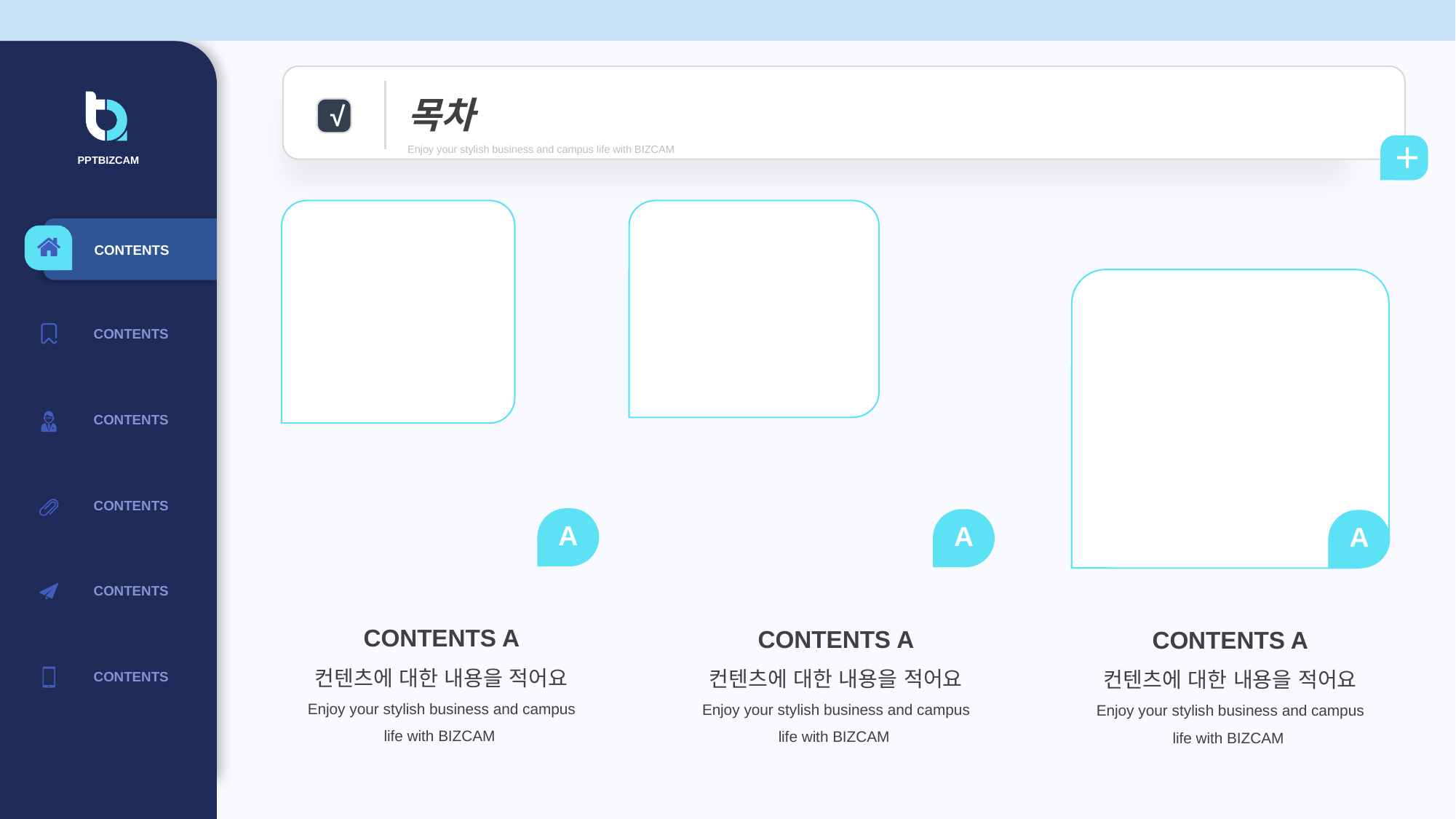

목차
Enjoy your stylish business and campus life with BIZCAM

√
+

PPTBIZCAM

| CONTENTS |
| --- |
| CONTENTS |
| CONTENTS |
| CONTENTS |
| CONTENTS |
| CONTENTS |
CONTENTS

A

A

A

CONTENTS A
컨텐츠에 대한 내용을 적어요
Enjoy your stylish business and campus life with BIZCAM
CONTENTS A
컨텐츠에 대한 내용을 적어요
Enjoy your stylish business and campus life with BIZCAM
CONTENTS A
컨텐츠에 대한 내용을 적어요
Enjoy your stylish business and campus life with BIZCAM